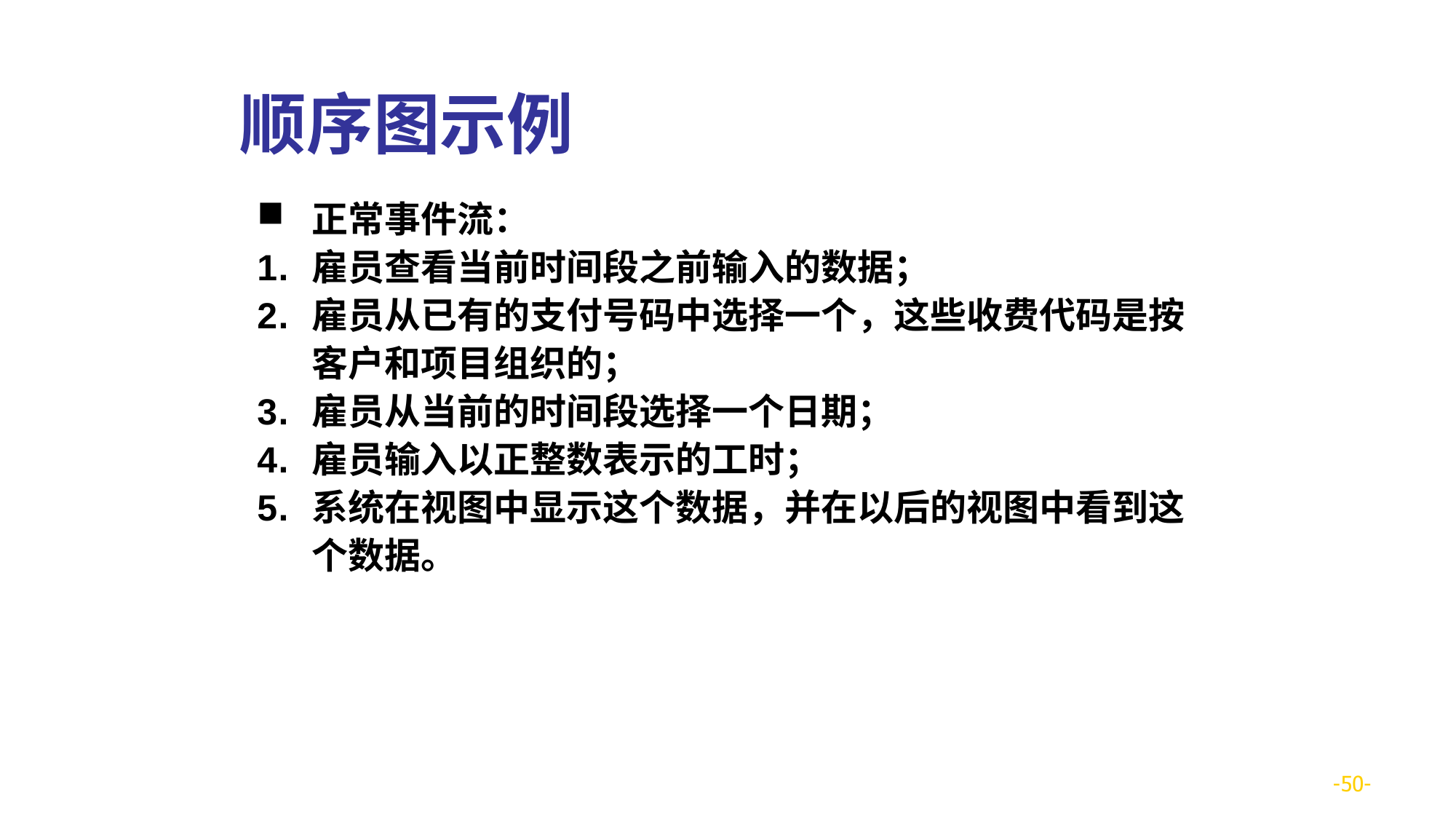

# 顺序图示例
正常事件流：
雇员查看当前时间段之前输入的数据；
雇员从已有的支付号码中选择一个，这些收费代码是按客户和项目组织的；
雇员从当前的时间段选择一个日期；
雇员输入以正整数表示的工时；
系统在视图中显示这个数据，并在以后的视图中看到这个数据。
-50-